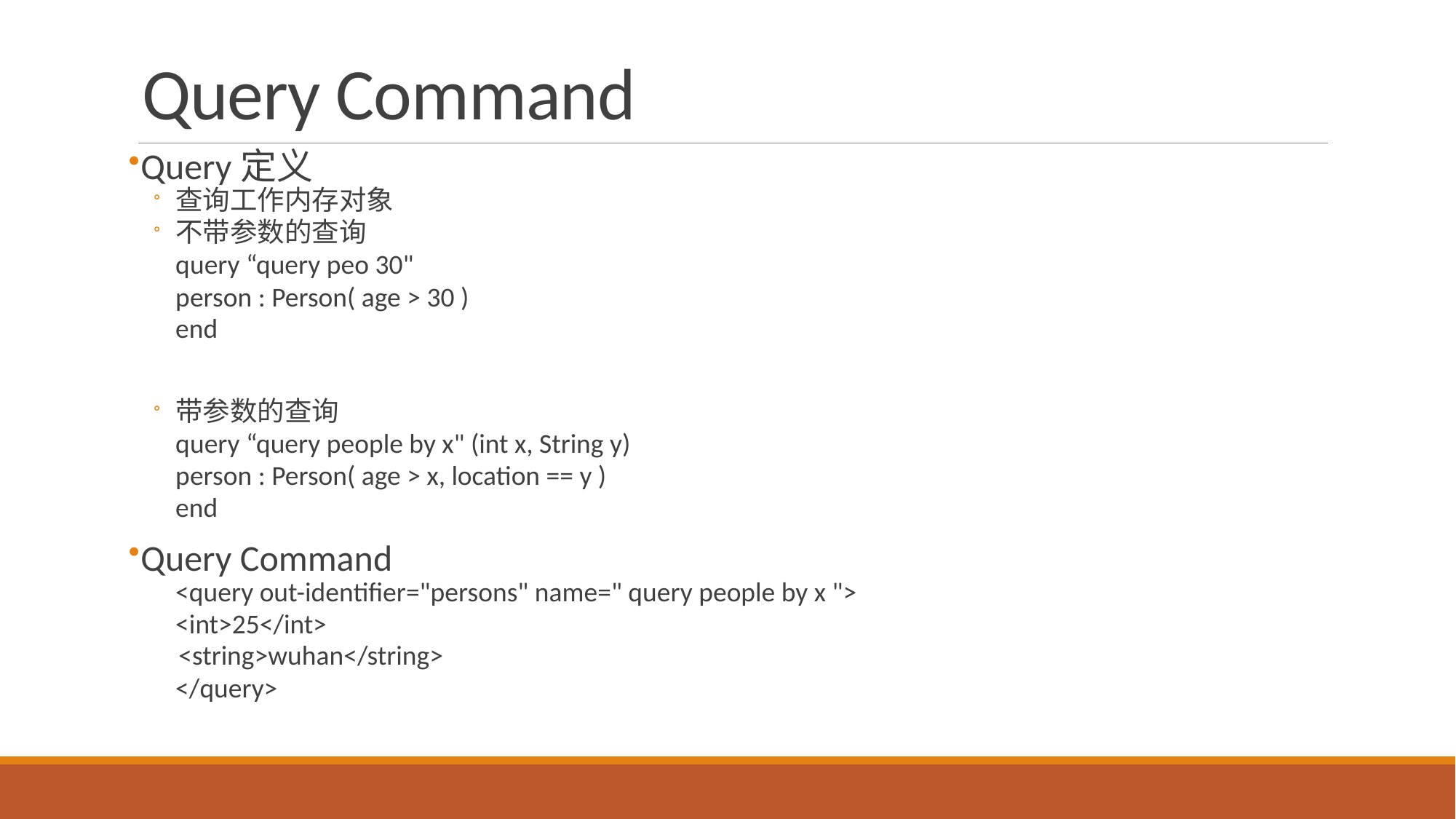

# Query Command
Query定义
查询工作内存对象
不带参数的查询
	query “query peo 30"
	person : Person( age > 30 )
	end

带参数的查询
	query “query people by x" (int x, String y)
	person : Person( age > x, location == y )
	end
Query Command
	<query out-identifier="persons" name=" query people by x ">
	<int>25</int>
    <string>wuhan</string>
	</query>